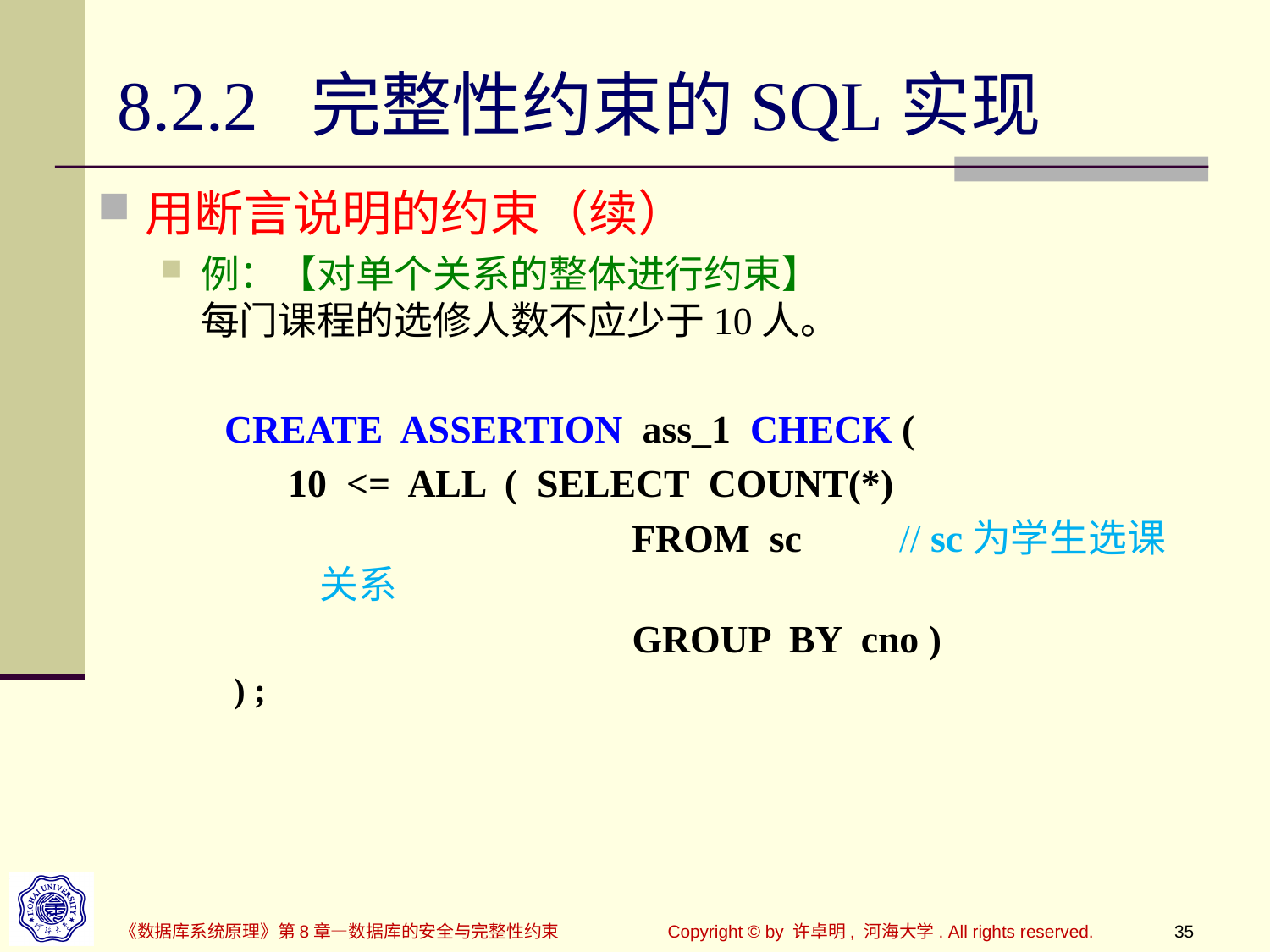

# 8.2.2  完整性约束的SQL实现
用断言说明的约束（续）
例：【对单个关系的整体进行约束】
每门课程的选修人数不应少于10人。

CREATE  ASSERTION  ass_1  CHECK (
10  <=  ALL  (  SELECT  COUNT(*)
		                   FROM  sc          // sc为学生选课关系
			      GROUP  BY  cno )
 ) ;
《数据库系统原理》第8章—数据库的安全与完整性约束
Copyright © by 许卓明, 河海大学. All rights reserved.
35